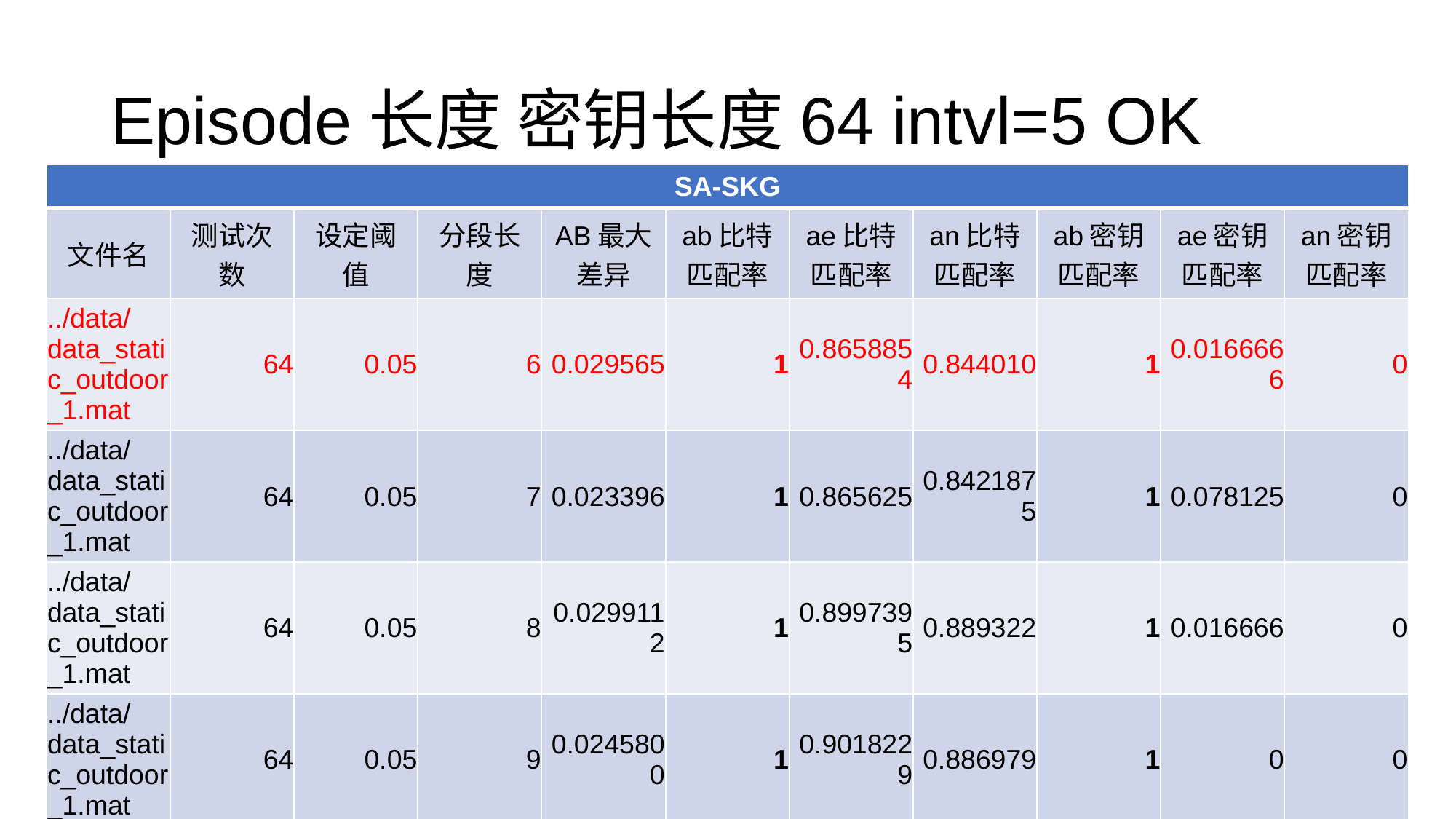

# Episode长度 密钥长度64 intvl=5 OK
| SA-SKG |  |  |  |  |  |  |  |  |  |  |
| --- | --- | --- | --- | --- | --- | --- | --- | --- | --- | --- |
| 文件名 | 测试次数 | 设定阈值 | 分段长度 | AB最大差异 | ab比特匹配率 | ae比特匹配率 | an比特匹配率 | ab密钥匹配率 | ae密钥匹配率 | an密钥匹配率 |
| ../data/data\_static\_outdoor\_1.mat | 64 | 0.05 | 6 | 0.029565 | 1 | 0.8658854 | 0.844010 | 1 | 0.0166666 | 0 |
| ../data/data\_static\_outdoor\_1.mat | 64 | 0.05 | 7 | 0.023396 | 1 | 0.865625 | 0.8421875 | 1 | 0.078125 | 0 |
| ../data/data\_static\_outdoor\_1.mat | 64 | 0.05 | 8 | 0.0299112 | 1 | 0.8997395 | 0.889322 | 1 | 0.016666 | 0 |
| ../data/data\_static\_outdoor\_1.mat | 64 | 0.05 | 9 | 0.0245800 | 1 | 0.9018229 | 0.886979 | 1 | 0 | 0 |